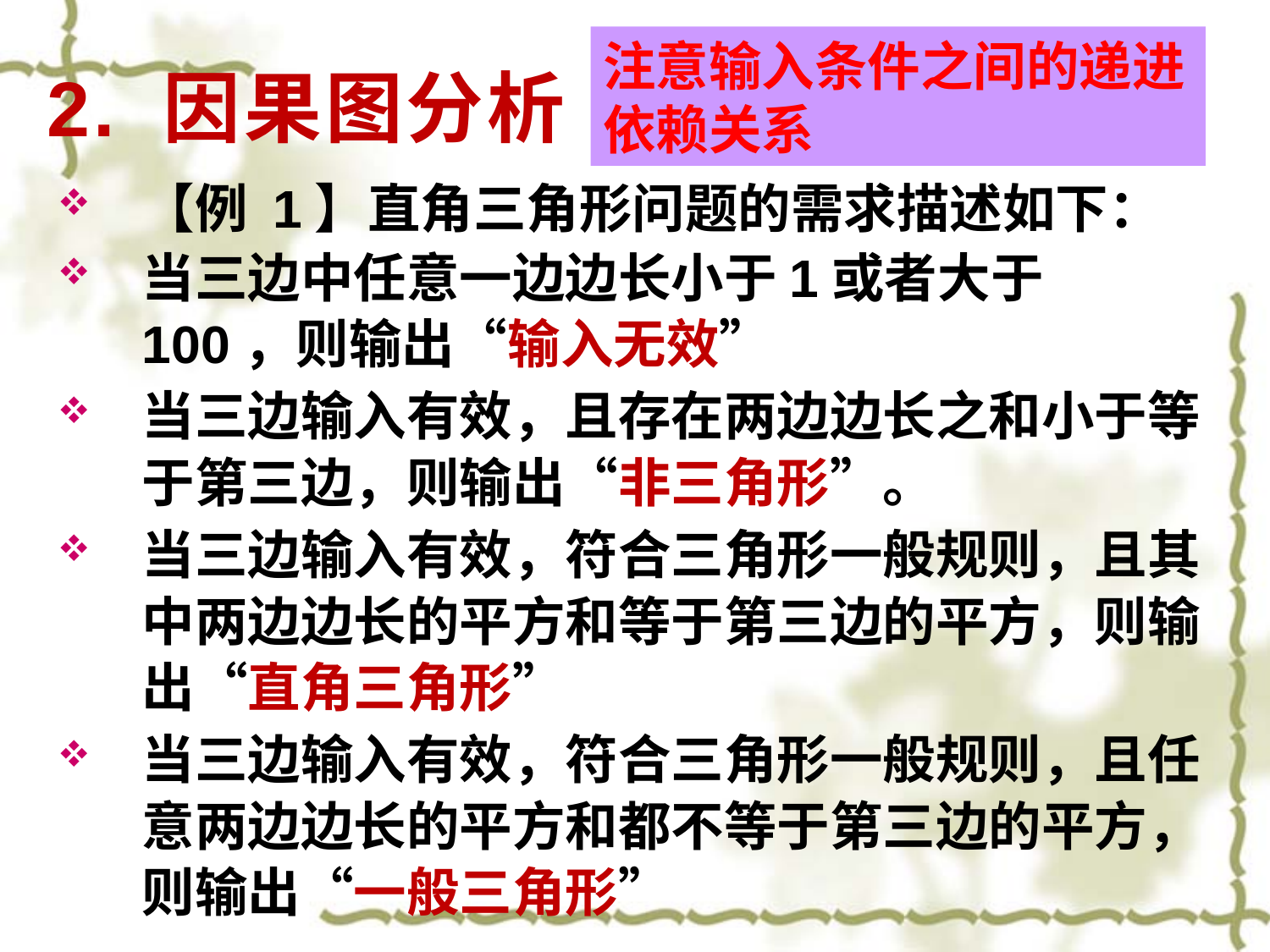

# 2. 因果图分析
注意输入条件之间的递进依赖关系
【例 1】直角三角形问题的需求描述如下：
当三边中任意一边边长小于1或者大于100，则输出“输入无效”
当三边输入有效，且存在两边边长之和小于等于第三边，则输出“非三角形”。
当三边输入有效，符合三角形一般规则，且其中两边边长的平方和等于第三边的平方，则输出“直角三角形”
当三边输入有效，符合三角形一般规则，且任意两边边长的平方和都不等于第三边的平方，则输出“一般三角形”